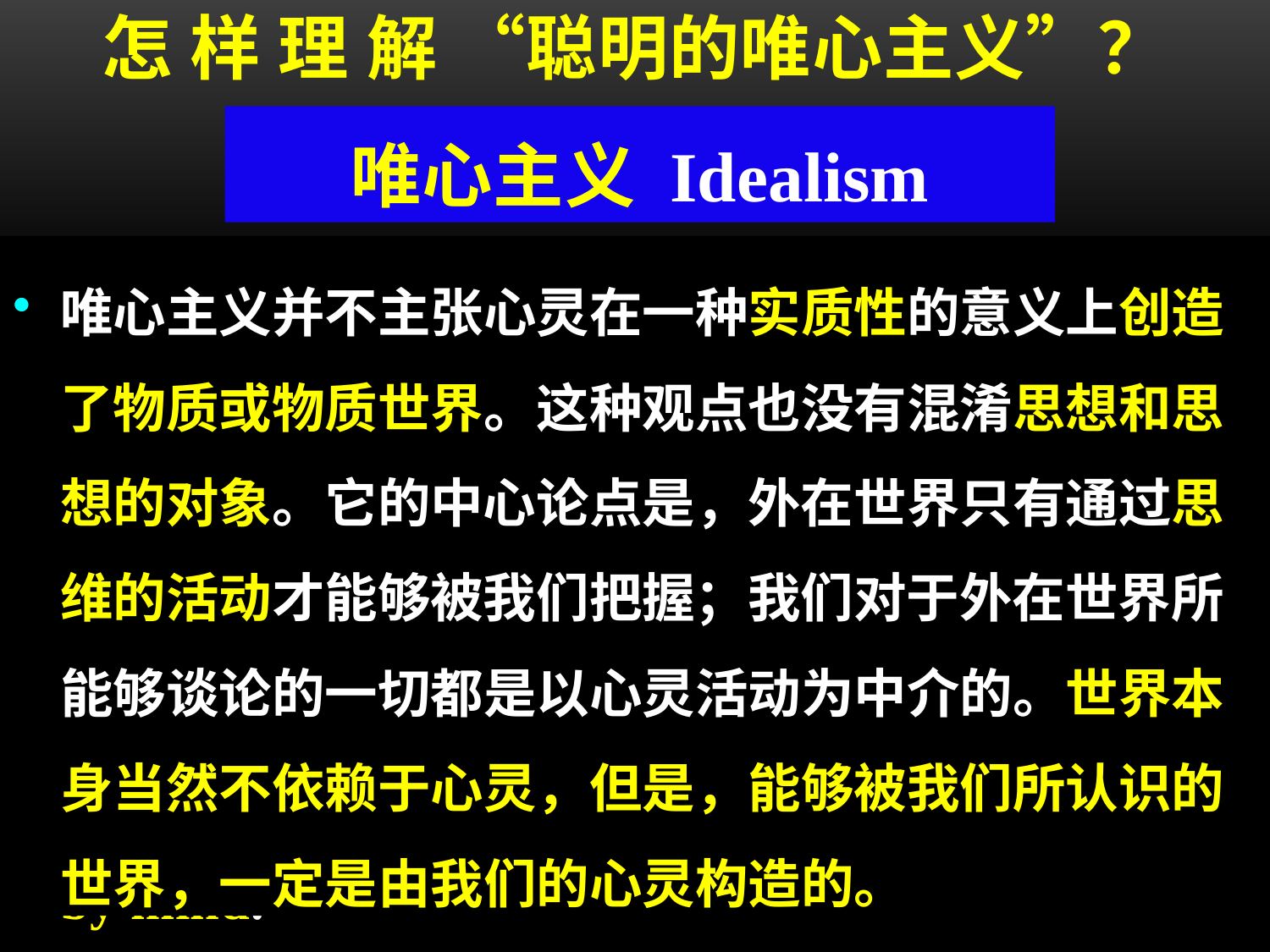

# 怎 样 理 解 “聪明的唯心主义”？
唯心主义 Idealism
Idealism does not suggest that mind creates matter or the material world in a substantive sense. Nor does this view confuse thought with the object of thought, but rather it claims that the external world can be grasped only by reference to the work of ideas and that all we can say about the external world is mediated by operations of the mind. The world in itself is certainly mind-independent, but the world as conceived by us must be constructed by mind.
唯心主义并不主张心灵在一种实质性的意义上创造了物质或物质世界。这种观点也没有混淆思想和思想的对象。它的中心论点是，外在世界只有通过思维的活动才能够被我们把握；我们对于外在世界所能够谈论的一切都是以心灵活动为中介的。世界本身当然不依赖于心灵，但是，能够被我们所认识的世界，一定是由我们的心灵构造的。